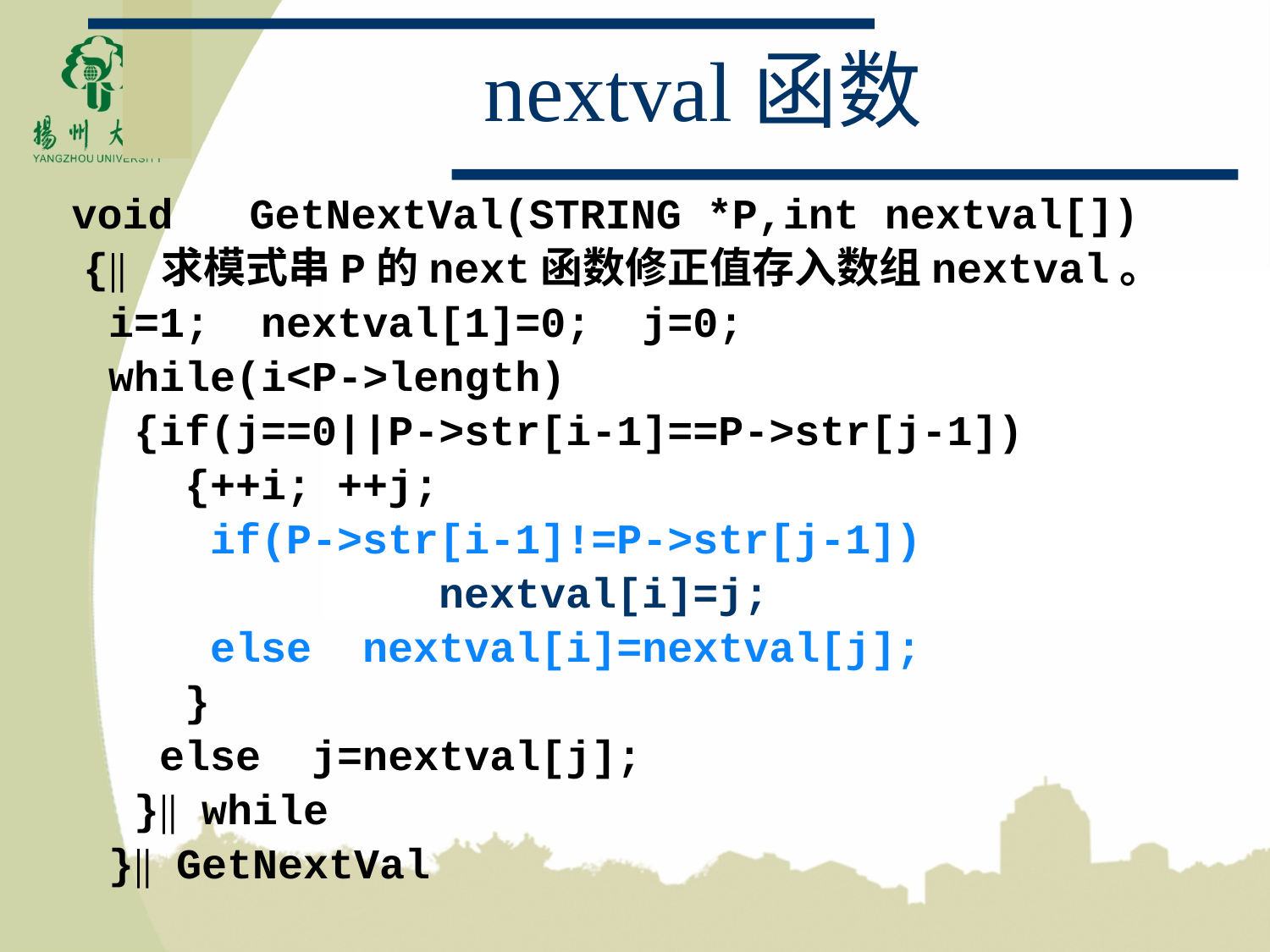

# nextval函数
  void   GetNextVal(STRING *P,int nextval[])
 {∥求模式串P的next函数修正值存入数组nextval。
  i=1;  nextval[1]=0;  j=0;
  while(i<P->length)
   {if(j==0||P->str[i-1]==P->str[j-1])
     {++i; ++j;
      if(P->str[i-1]!=P->str[j-1])
               nextval[i]=j;
      else  nextval[i]=nextval[j];
     }
    else  j=nextval[j];
   }∥while
  }∥GetNextVal